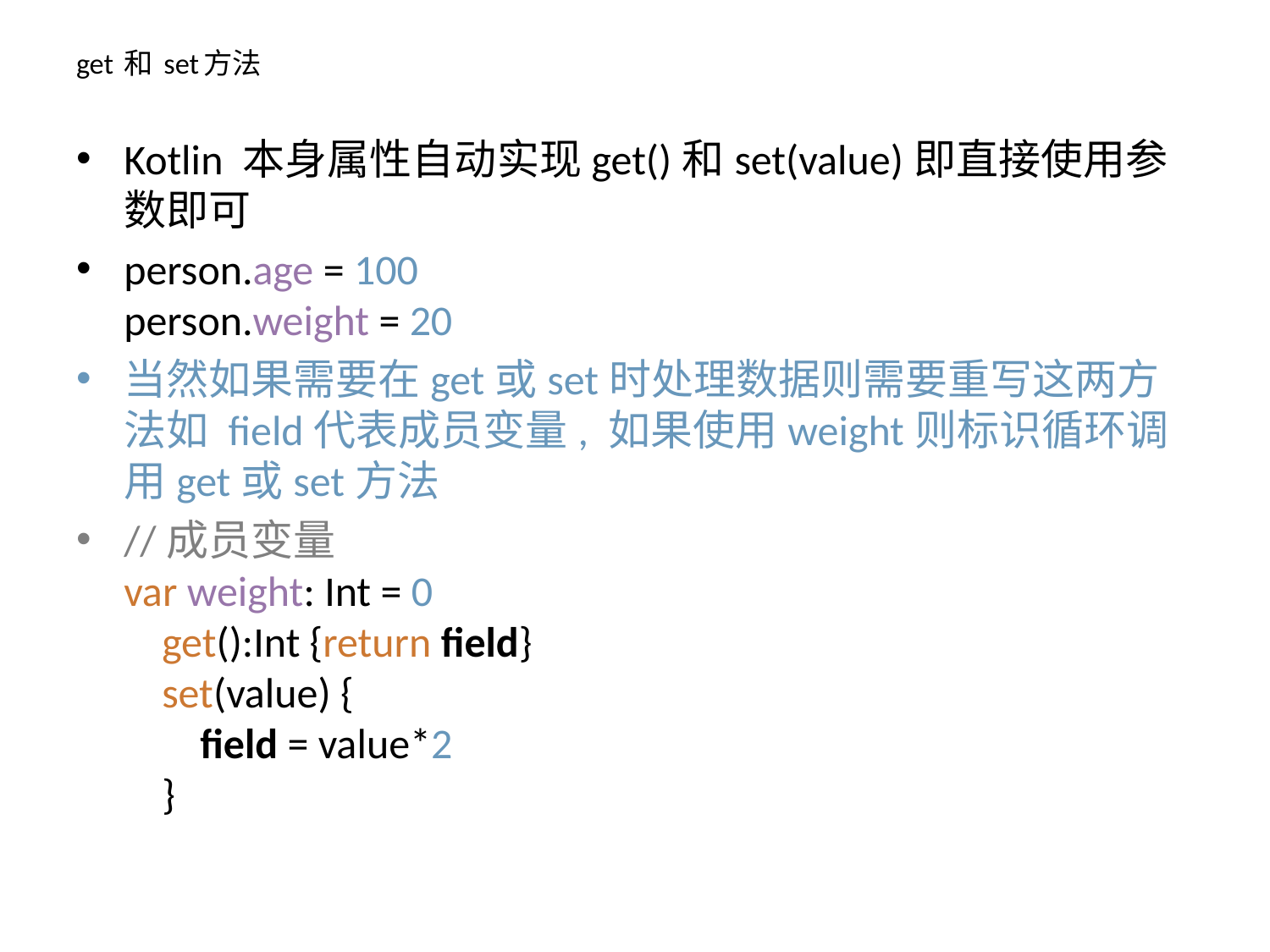

# get 和 set方法
Kotlin 本身属性自动实现get()和set(value)即直接使用参数即可
person.age = 100
person.weight = 20
当然如果需要在get或set时处理数据则需要重写这两方法如 field代表成员变量, 如果使用weight则标识循环调用get或set方法
//成员变量
var weight: Int = 0
    get():Int {return field}
    set(value) {
        field = value*2
    }